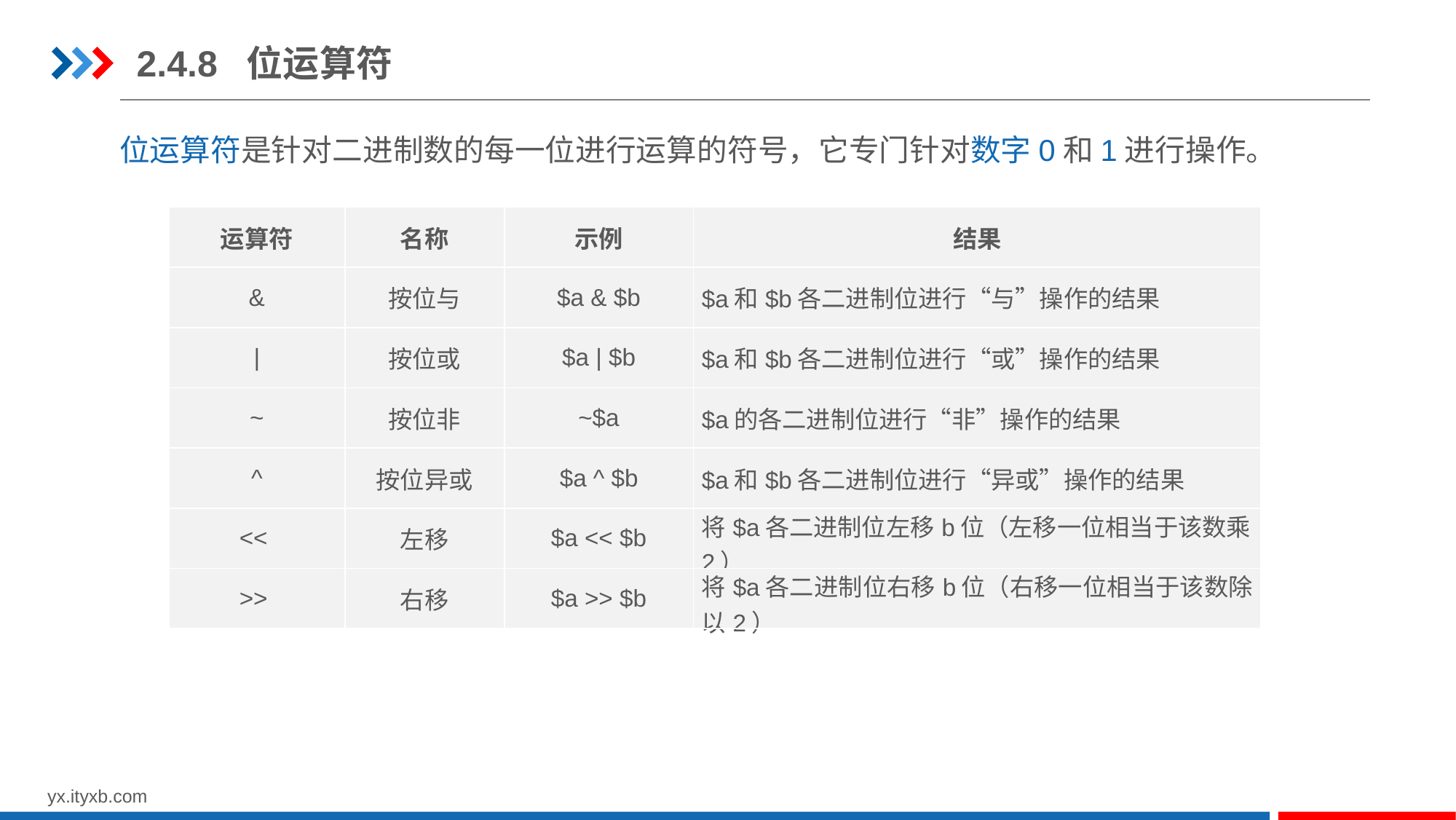

2.4.8  位运算符
位运算符是针对二进制数的每一位进行运算的符号，它专门针对数字0和1进行操作。
| 运算符 | 名称 | 示例 | 结果 |
| --- | --- | --- | --- |
| & | 按位与 | $a & $b | $a和$b各二进制位进行“与”操作的结果 |
| | | 按位或 | $a | $b | $a和$b各二进制位进行“或”操作的结果 |
| ~ | 按位非 | ~$a | $a的各二进制位进行“非”操作的结果 |
| ^ | 按位异或 | $a ^ $b | $a和$b各二进制位进行“异或”操作的结果 |
| << | 左移 | $a << $b | 将$a各二进制位左移b位（左移一位相当于该数乘2） |
| >> | 右移 | $a >> $b | 将$a各二进制位右移b位（右移一位相当于该数除以2） |